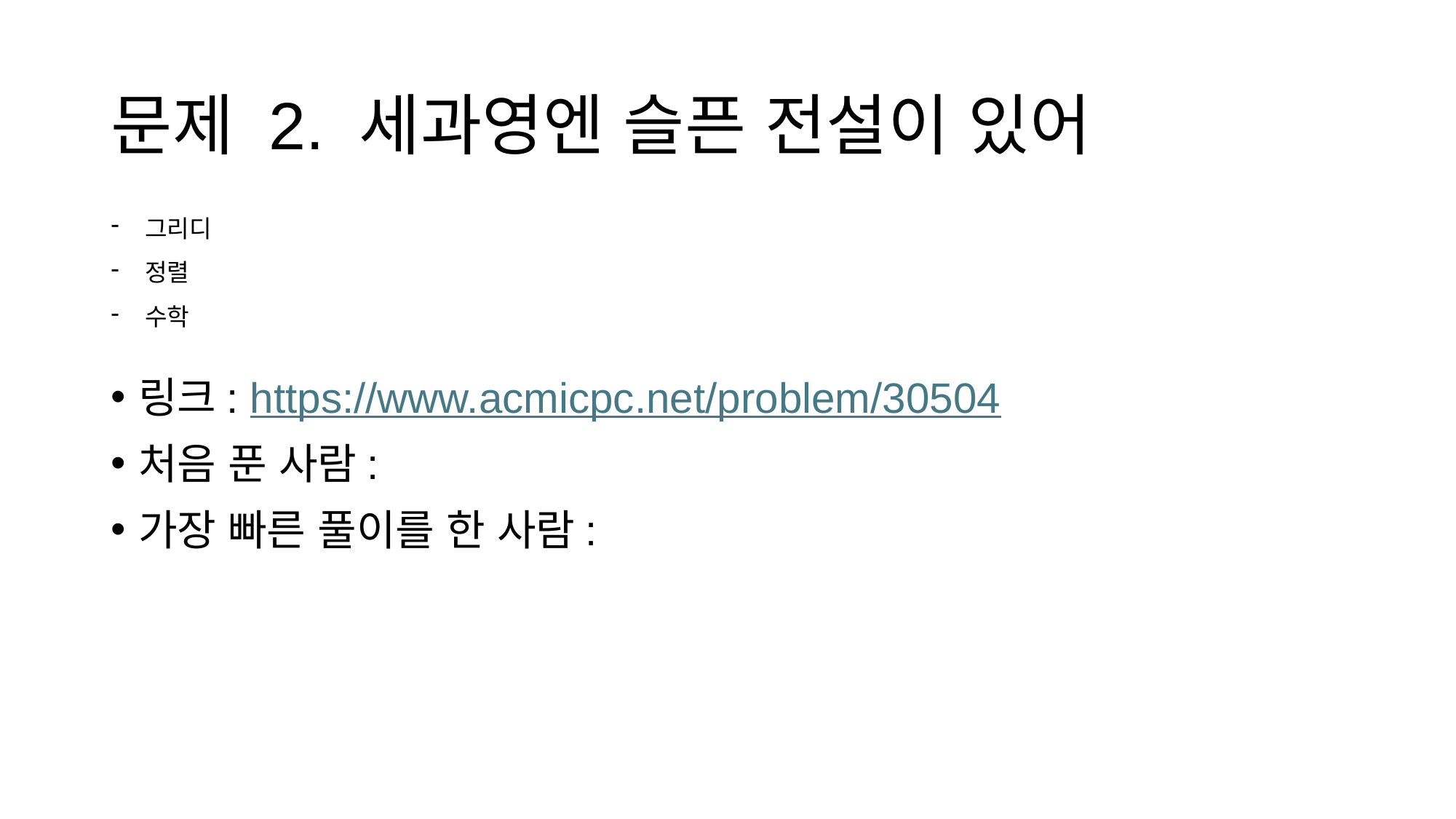

# 문제 2. 세과영엔 슬픈 전설이 있어
그리디
정렬
수학

링크: https://www.acmicpc.net/problem/30504
처음 푼 사람:
가장 빠른 풀이를 한 사람: